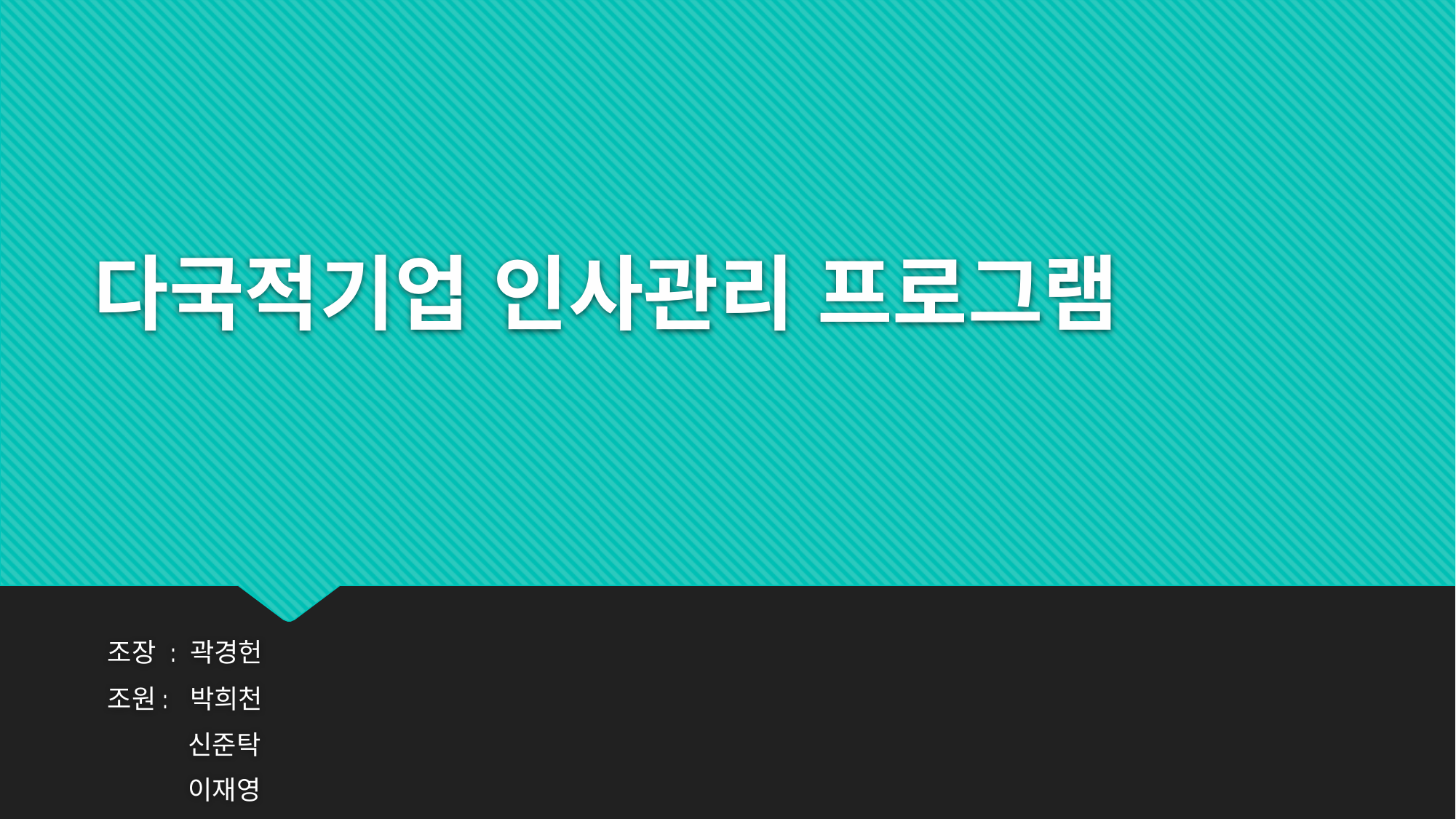

# 다국적기업 인사관리 프로그램
조장 : 곽경헌
조원:  박희천
          신준탁
          이재영